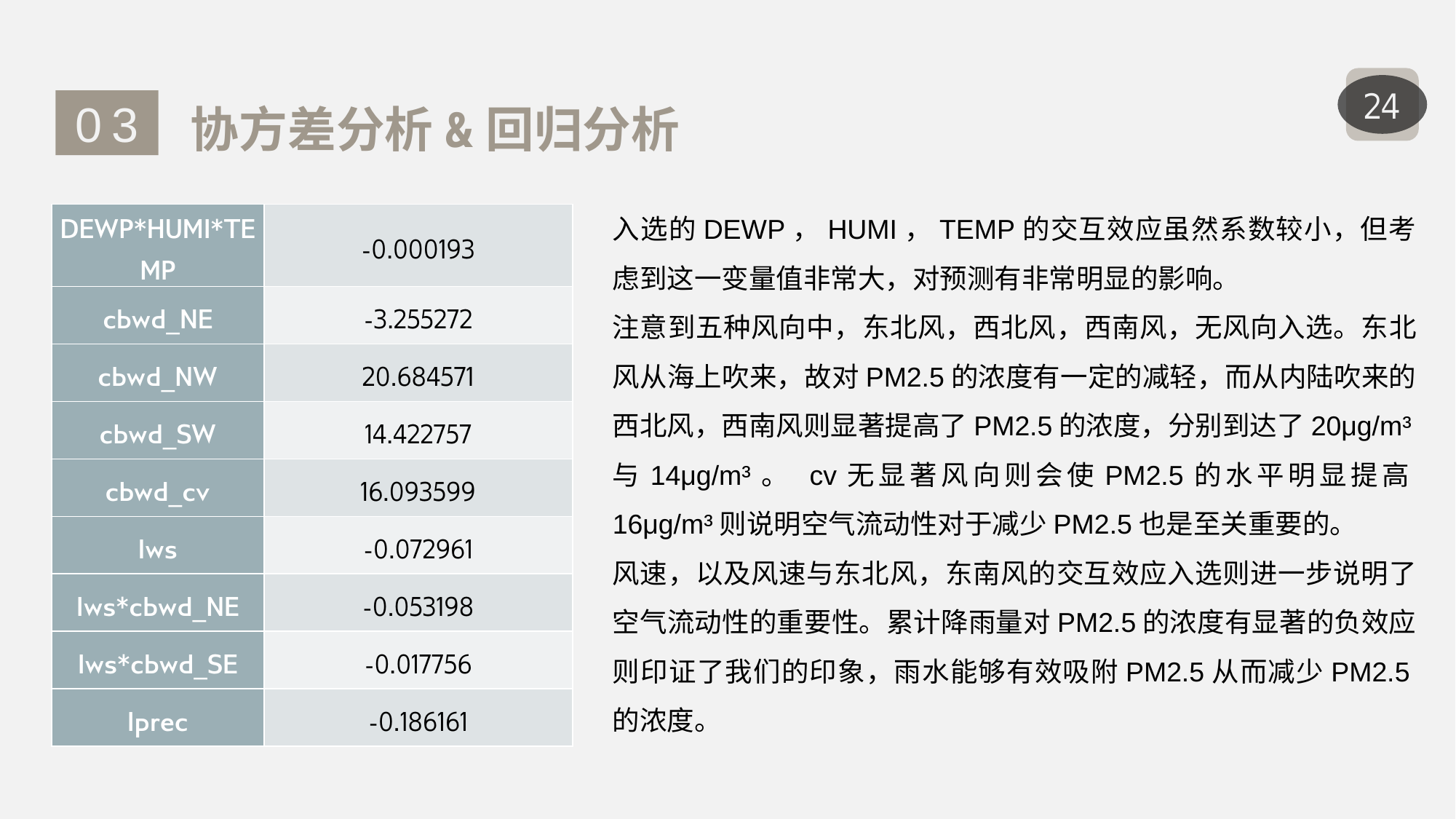

24
入选的DEWP，HUMI，TEMP的交互效应虽然系数较小，但考虑到这一变量值非常大，对预测有非常明显的影响。
注意到五种风向中，东北风，西北风，西南风，无风向入选。东北风从海上吹来，故对PM2.5的浓度有一定的减轻，而从内陆吹来的西北风，西南风则显著提高了PM2.5的浓度，分别到达了20μg/m³与14μg/m³。 cv无显著风向则会使PM2.5的水平明显提高16μg/m³则说明空气流动性对于减少PM2.5也是至关重要的。
风速，以及风速与东北风，东南风的交互效应入选则进一步说明了空气流动性的重要性。累计降雨量对PM2.5的浓度有显著的负效应则印证了我们的印象，雨水能够有效吸附PM2.5从而减少PM2.5的浓度。
| DEWP\*HUMI\*TEMP | -0.000193 |
| --- | --- |
| cbwd\_NE | -3.255272 |
| cbwd\_NW | 20.684571 |
| cbwd\_SW | 14.422757 |
| cbwd\_cv | 16.093599 |
| Iws | -0.072961 |
| Iws\*cbwd\_NE | -0.053198 |
| Iws\*cbwd\_SE | -0.017756 |
| Iprec | -0.186161 |